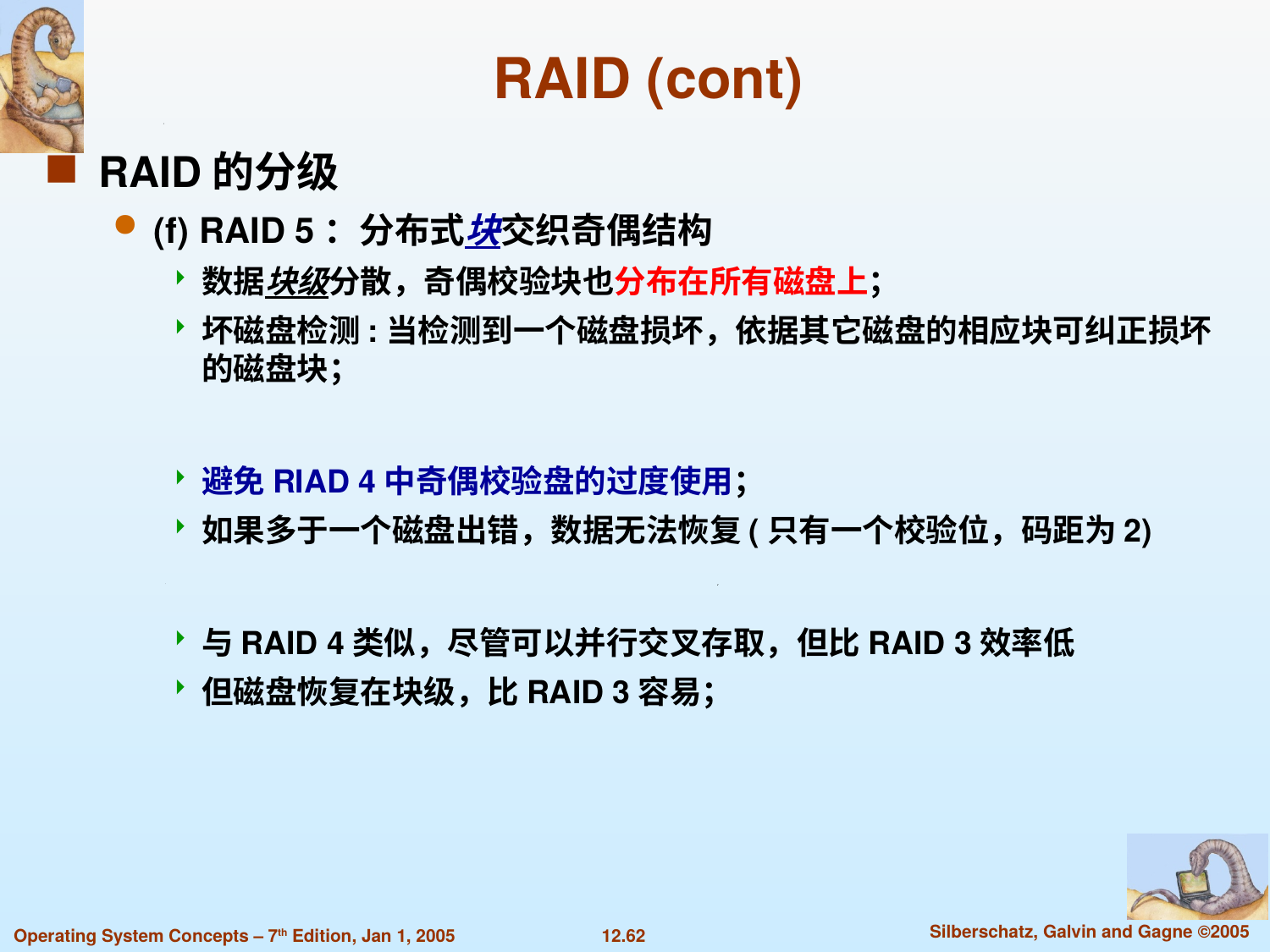

# RAID (cont)
RAID的分级
(f) RAID 5：分布式块交织奇偶结构
数据块级分散，奇偶校验块也分布在所有磁盘上；
坏磁盘检测:当检测到一个磁盘损坏，依据其它磁盘的相应块可纠正损坏的磁盘块；

避免RIAD 4中奇偶校验盘的过度使用；
如果多于一个磁盘出错，数据无法恢复(只有一个校验位，码距为2)

与RAID 4类似，尽管可以并行交叉存取，但比RAID 3效率低
但磁盘恢复在块级，比RAID 3容易；